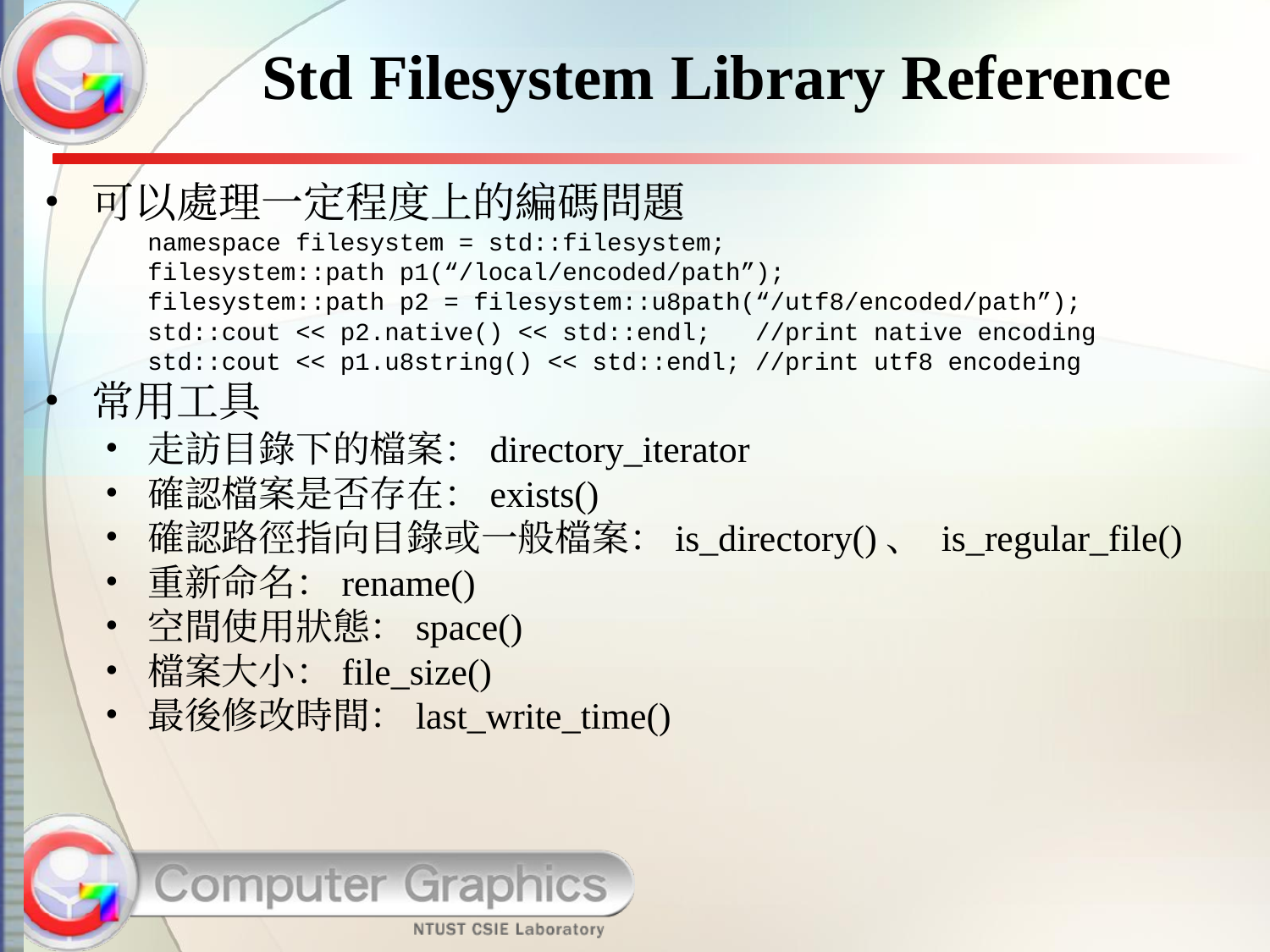

# Std Filesystem Library Reference
可以處理一定程度上的編碼問題
namespace filesystem = std::filesystem;
filesystem::path p1(“/local/encoded/path”);
filesystem::path p2 = filesystem::u8path(“/utf8/encoded/path”);
std::cout << p2.native() << std::endl;   //print native encoding
std::cout << p1.u8string() << std::endl; //print utf8 encodeing
常用工具
走訪目錄下的檔案：directory_iterator
確認檔案是否存在：exists()
確認路徑指向目錄或一般檔案：is_directory()、 is_regular_file()
重新命名：rename()
空間使用狀態：space()
檔案大小：file_size()
最後修改時間：last_write_time()